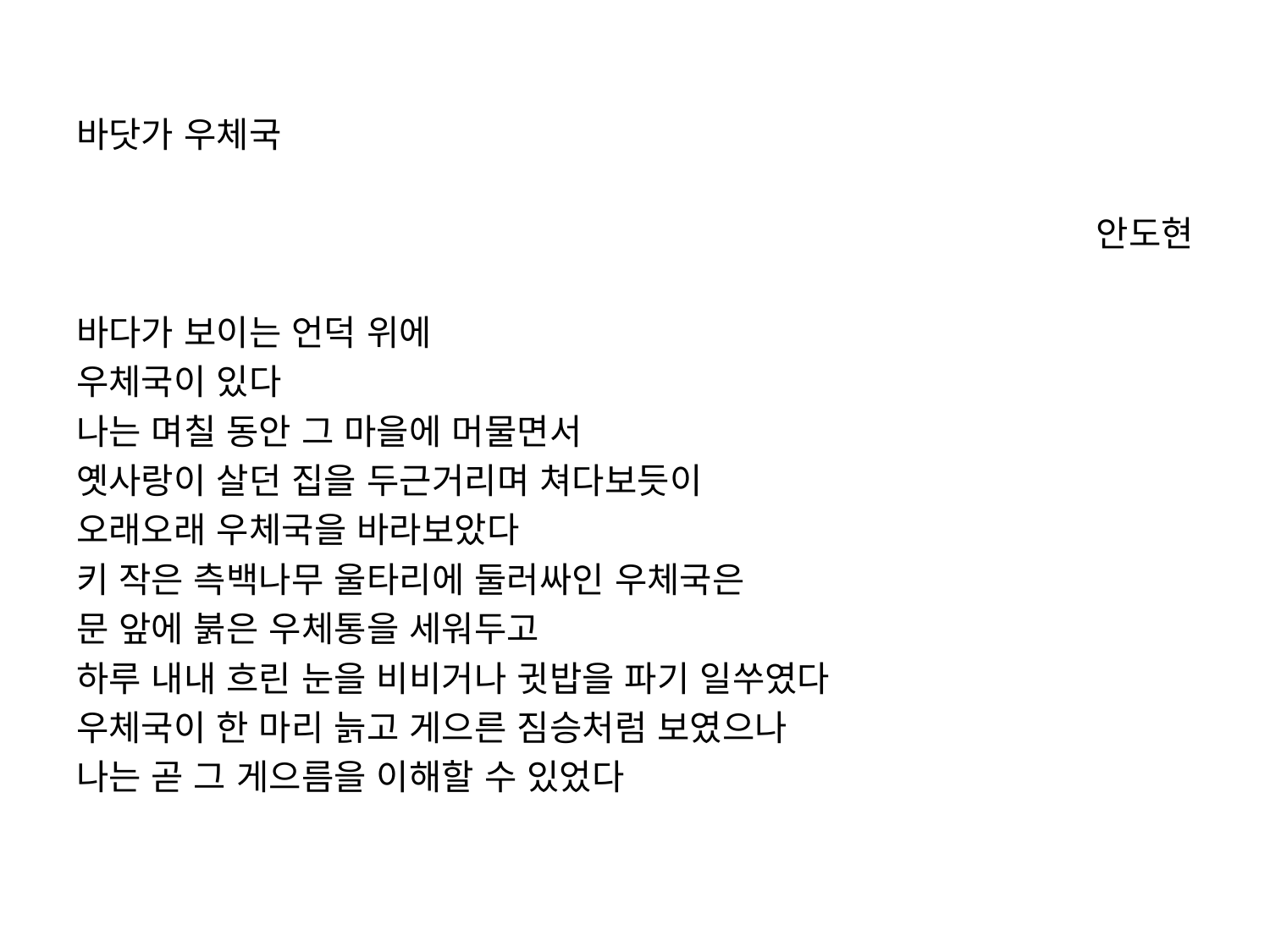

바닷가 우체국

안도현

바다가 보이는 언덕 위에
우체국이 있다
나는 며칠 동안 그 마을에 머물면서
옛사랑이 살던 집을 두근거리며 쳐다보듯이
오래오래 우체국을 바라보았다
키 작은 측백나무 울타리에 둘러싸인 우체국은
문 앞에 붉은 우체통을 세워두고
하루 내내 흐린 눈을 비비거나 귓밥을 파기 일쑤였다
우체국이 한 마리 늙고 게으른 짐승처럼 보였으나
나는 곧 그 게으름을 이해할 수 있었다